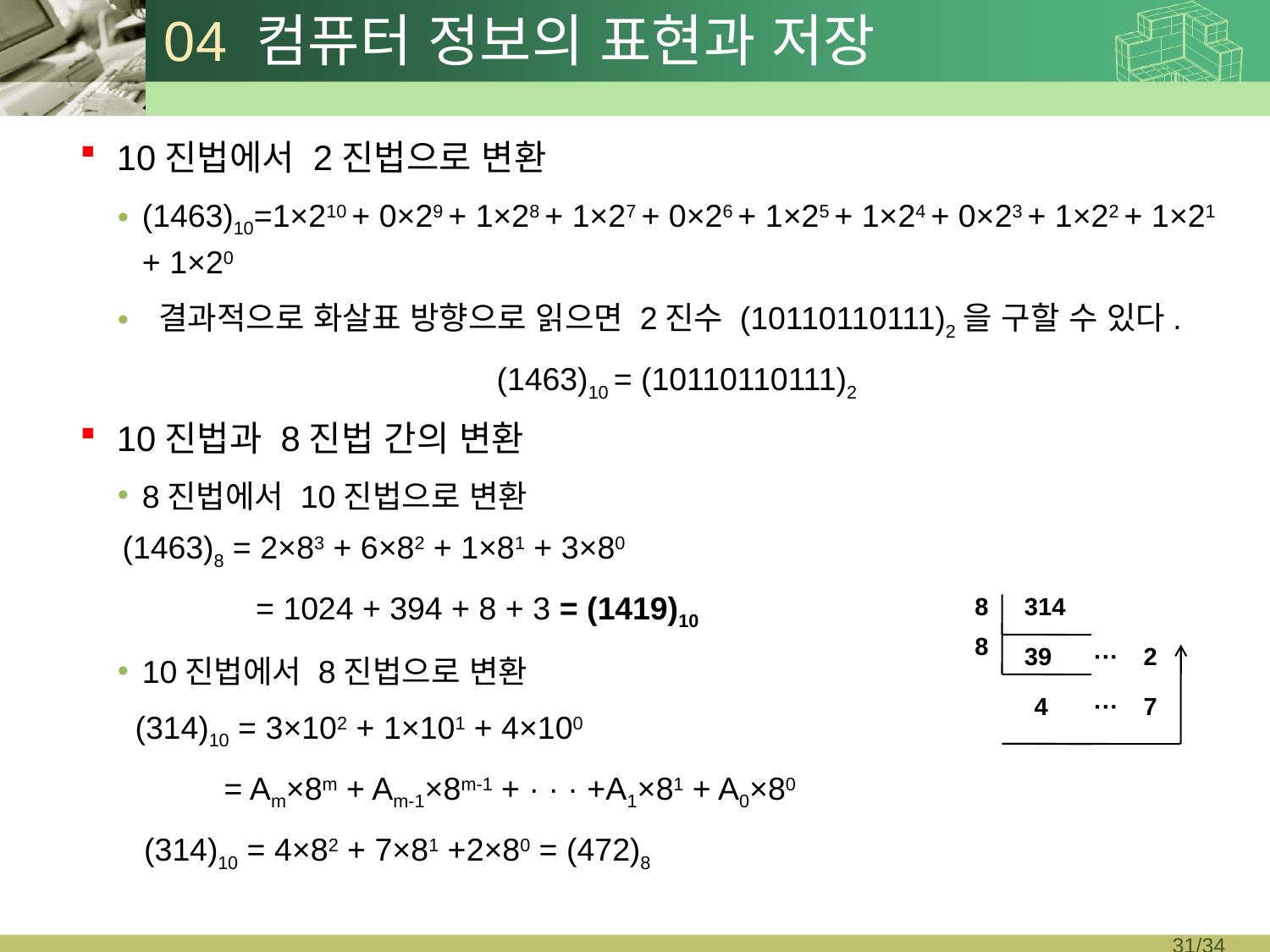

# 04 컴퓨터 정보의 표현과 저장
10진법에서 2진법으로 변환
(1463)10=1×210 + 0×29 + 1×28 + 1×27 + 0×26 + 1×25 + 1×24 + 0×23 + 1×22 + 1×21 + 1×20
 결과적으로 화살표 방향으로 읽으면 2진수 (10110110111)2을 구할 수 있다.
 (1463)10 = (10110110111)2
10진법과 8진법 간의 변환
8진법에서 10진법으로 변환
         (1463)8 = 2×83 + 6×82 + 1×81 + 3×80
                        = 1024 + 394 + 8 + 3 = (1419)10
10진법에서 8진법으로 변환
  (314)10 = 3×102 + 1×101 + 4×100
            = Am×8m + Am-1×8m-1 + · · · +A1×81 + A0×80
   (314)10 = 4×82 + 7×81 +2×80 = (472)8

8
314
8
39
···
2
4
···
7